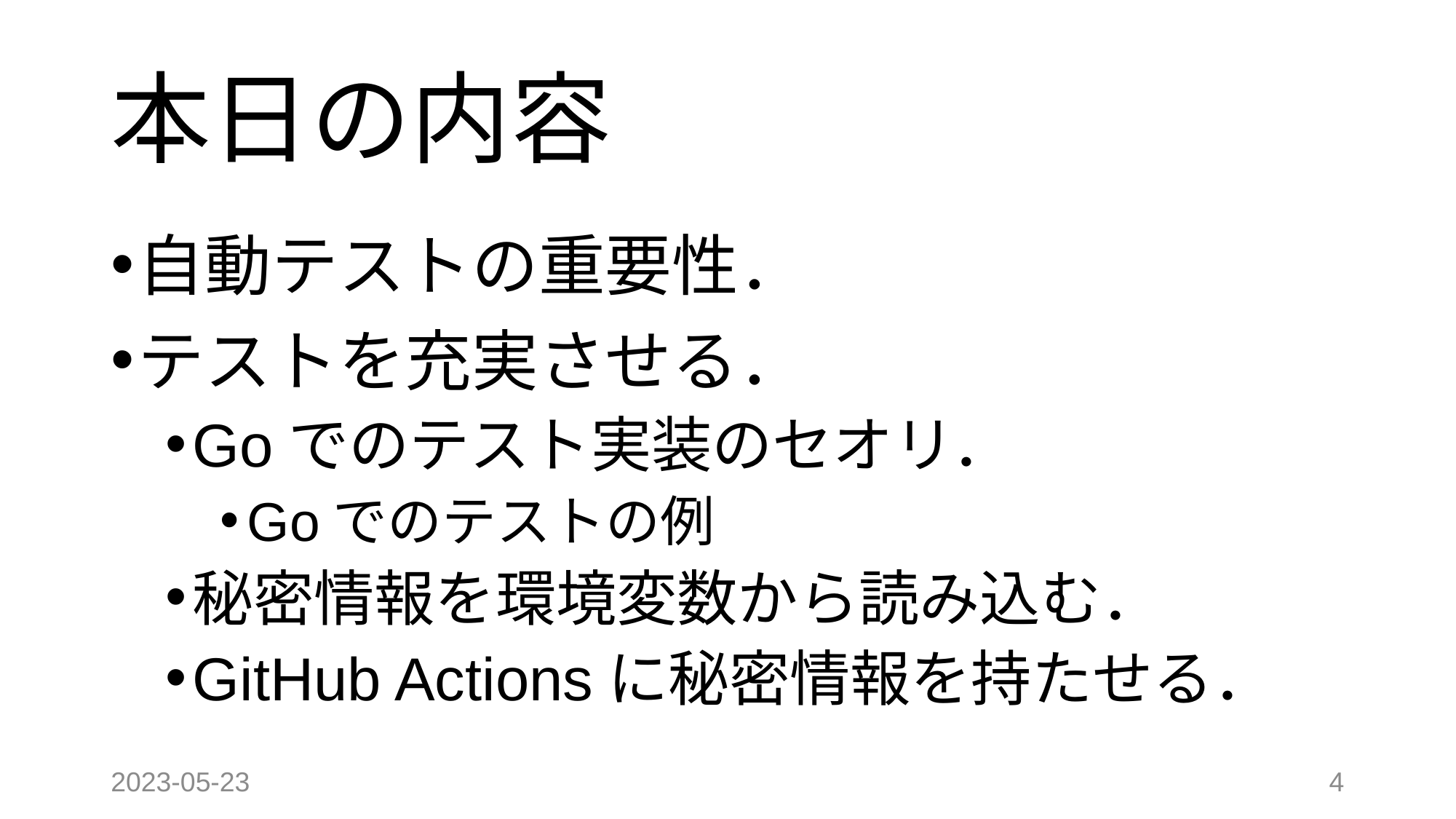

# 本日の内容
自動テストの重要性．
テストを充実させる．
Goでのテスト実装のセオリ．
Goでのテストの例
秘密情報を環境変数から読み込む．
GitHub Actionsに秘密情報を持たせる．
2023-05-23
4